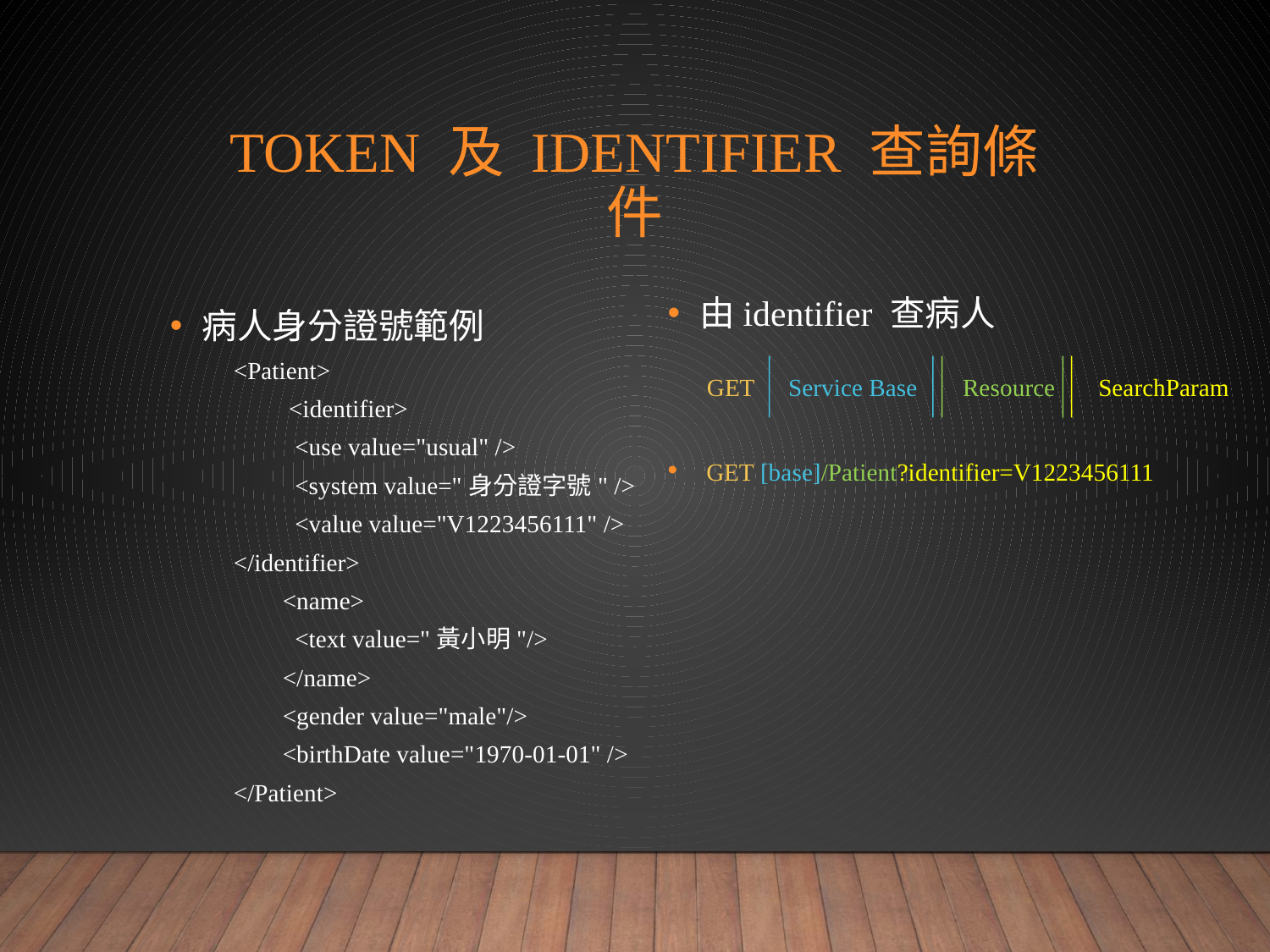

# token 及 identifier 查詢條件
病人身分證號範例
<Patient>
         <identifier>
          <use value="usual" />
          <system value="身分證字號" />
          <value value="V1223456111" />
</identifier>
        <name>
          <text value="黃小明"/>
        </name>
        <gender value="male"/>
        <birthDate value="1970-01-01" />
</Patient>
由identifier 查病人

 GET [base]/Patient?identifier=V1223456111
Service Base
Resource
SearchParam
GET